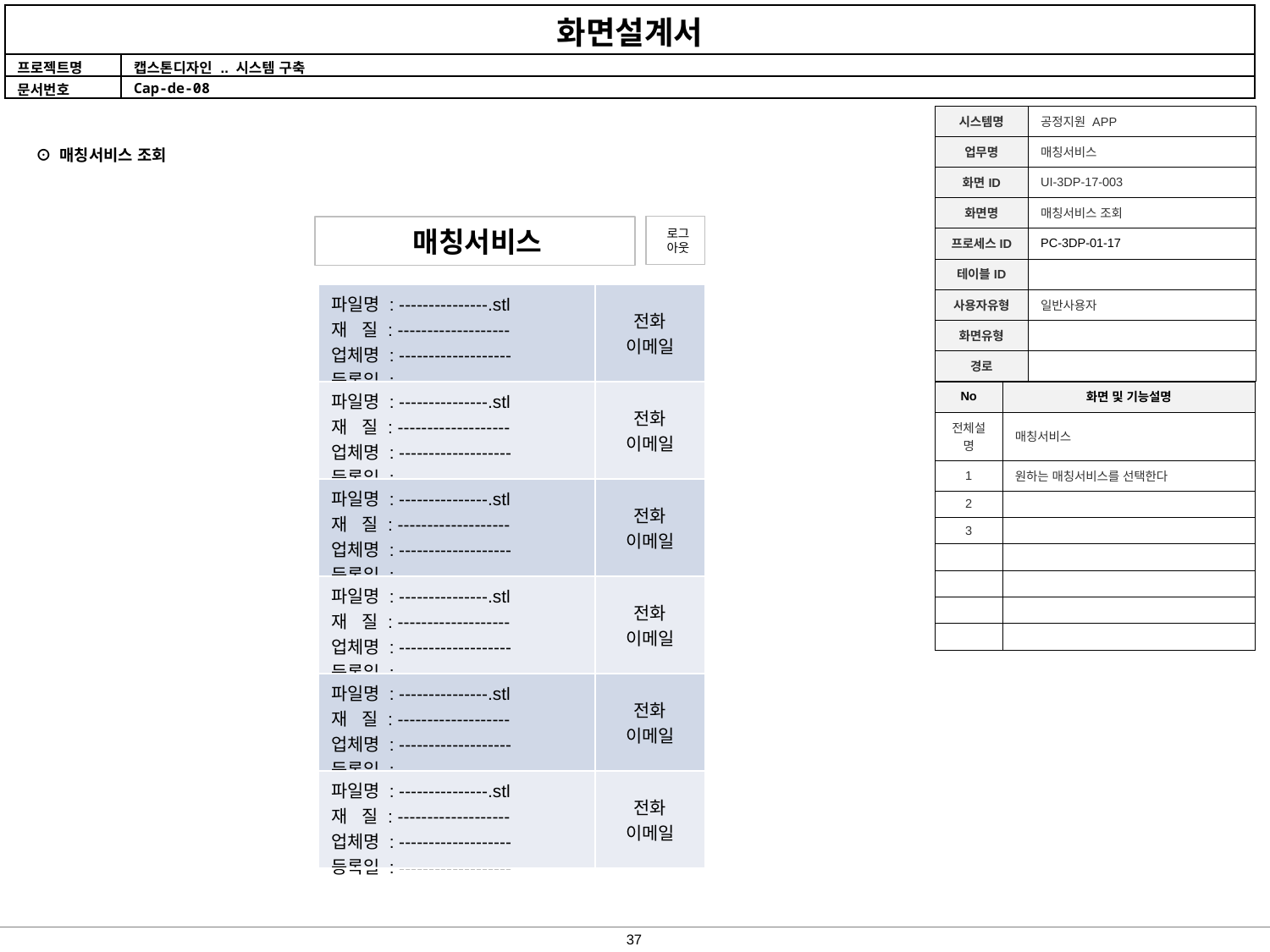

| 시스템명 | 공정지원 APP |
| --- | --- |
| 업무명 | 매칭서비스 |
| 화면ID | UI-3DP-17-003 |
| 화면명 | 매칭서비스 조회 |
| 프로세스ID | PC-3DP-01-17 |
| 테이블ID |  |
| 사용자유형 | 일반사용자 |
| 화면유형 |  |
| 경로 |  |
⊙ 매칭서비스 조회
로그
아웃
매칭서비스
| 파일명 : ---------------.stl 재 질 : ------------------- 업체명 : ------------------- 등록일 : ------------------- | 전화 이메일 |
| --- | --- |
| 파일명 : ---------------.stl 재 질 : ------------------- 업체명 : ------------------- 등록일 : ------------------- | 전화 이메일 |
| 파일명 : ---------------.stl 재 질 : ------------------- 업체명 : ------------------- 등록일 : ------------------- | 전화 이메일 |
| 파일명 : ---------------.stl 재 질 : ------------------- 업체명 : ------------------- 등록일 : ------------------- | 전화 이메일 |
| 파일명 : ---------------.stl 재 질 : ------------------- 업체명 : ------------------- 등록일 : ------------------- | 전화 이메일 |
| 파일명 : ---------------.stl 재 질 : ------------------- 업체명 : ------------------- 등록일 : ------------------- | 전화 이메일 |
| No | 화면 및 기능설명 |
| --- | --- |
| 전체설명 | 매칭서비스 |
| 1 | 원하는 매칭서비스를 선택한다 |
| 2 |  |
| 3 |  |
|  |  |
|  |  |
|  |  |
|  |  |